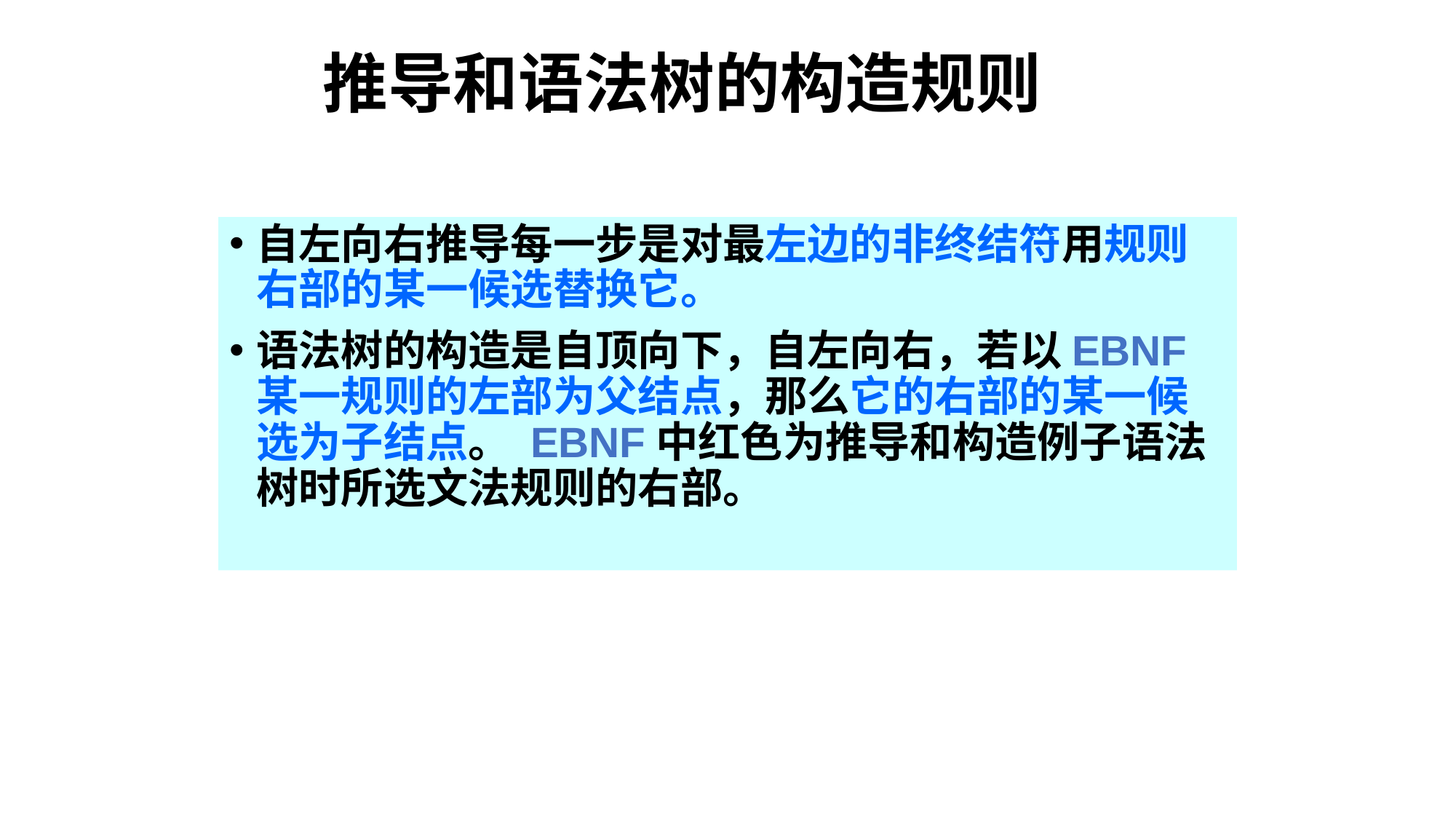

# 推导和语法树的构造规则
自左向右推导每一步是对最左边的非终结符用规则右部的某一候选替换它。
语法树的构造是自顶向下，自左向右，若以EBNF某一规则的左部为父结点，那么它的右部的某一候选为子结点。 EBNF中红色为推导和构造例子语法树时所选文法规则的右部。